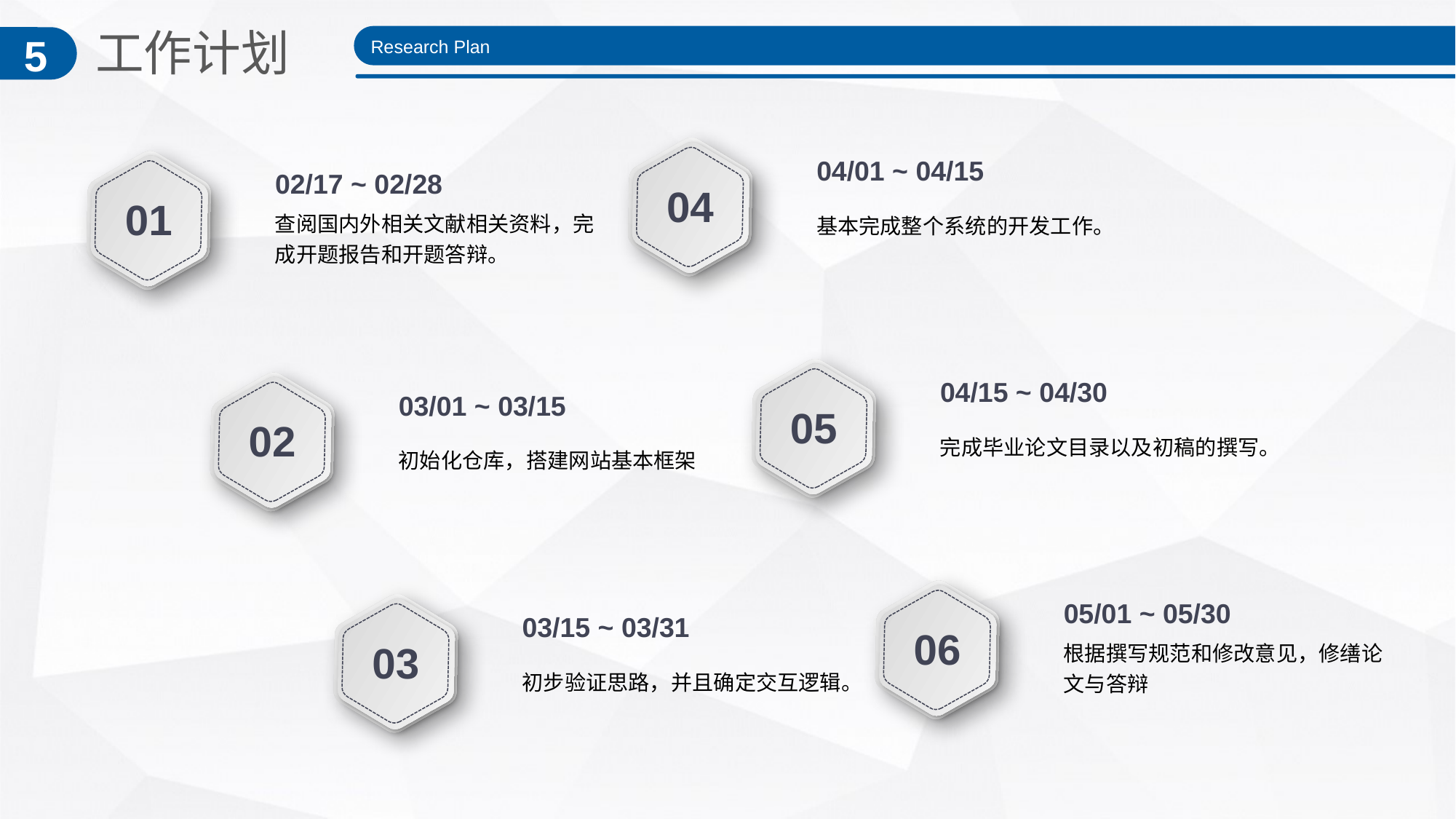

工作计划
5

Research Plan

04
04/01 ~ 04/15
基本完成整个系统的开发工作。

01
02/17 ~ 02/28
查阅国内外相关文献相关资料，完成开题报告和开题答辩。

05
04/15 ~ 04/30
完成毕业论文目录以及初稿的撰写。

02
03/01 ~ 03/15
初始化仓库，搭建网站基本框架

06
05/01 ~ 05/30
根据撰写规范和修改意见，修缮论文与答辩

03
03/15 ~ 03/31
初步验证思路，并且确定交互逻辑。